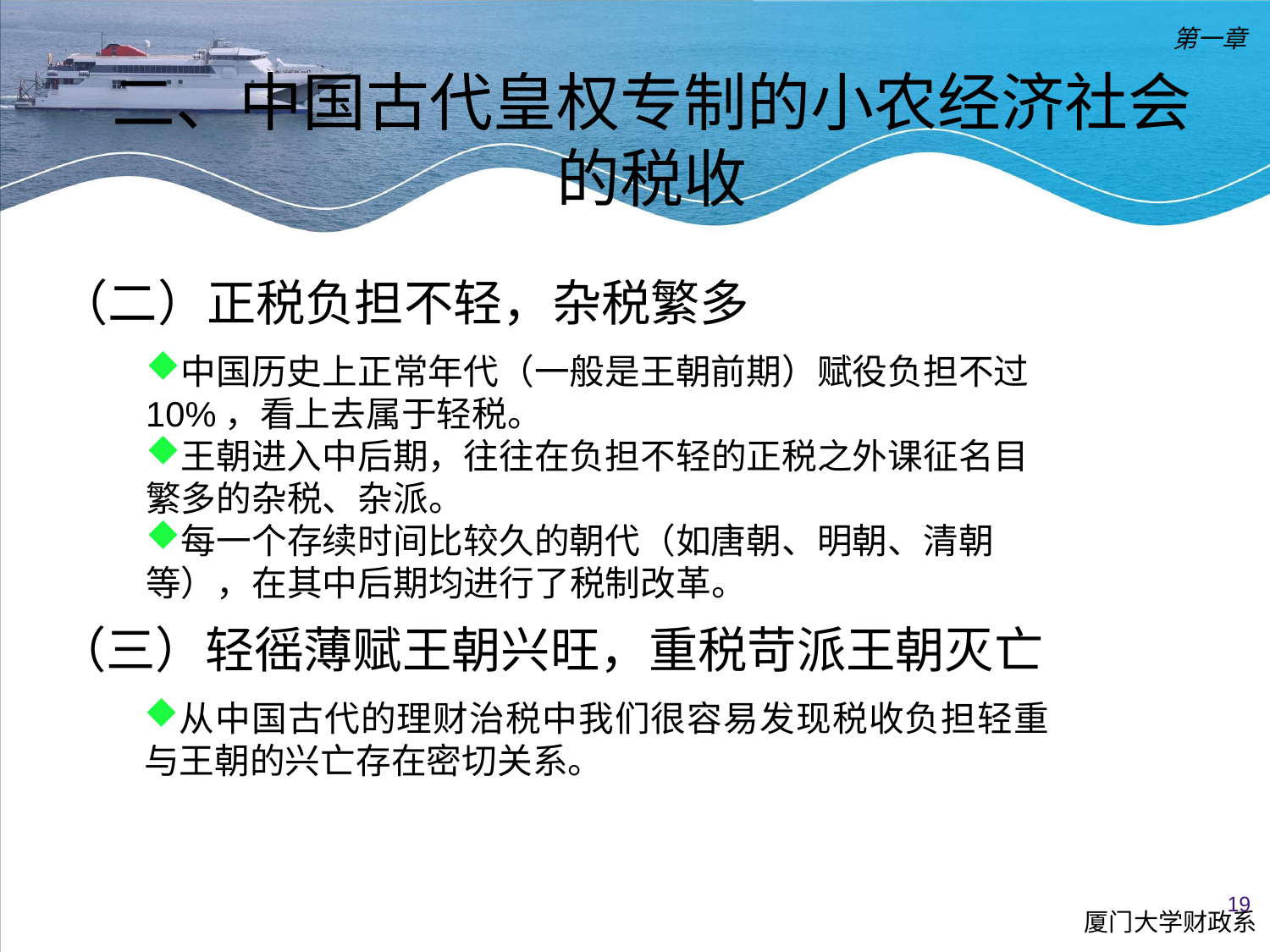

第一章
二、中国古代皇权专制的小农经济社会的税收
（二）正税负担不轻，杂税繁多
中国历史上正常年代（一般是王朝前期）赋役负担不过10%，看上去属于轻税。
王朝进入中后期，往往在负担不轻的正税之外课征名目繁多的杂税、杂派。
每一个存续时间比较久的朝代（如唐朝、明朝、清朝等），在其中后期均进行了税制改革。
（三）轻徭薄赋王朝兴旺，重税苛派王朝灭亡
从中国古代的理财治税中我们很容易发现税收负担轻重与王朝的兴亡存在密切关系。
19
厦门大学财政系